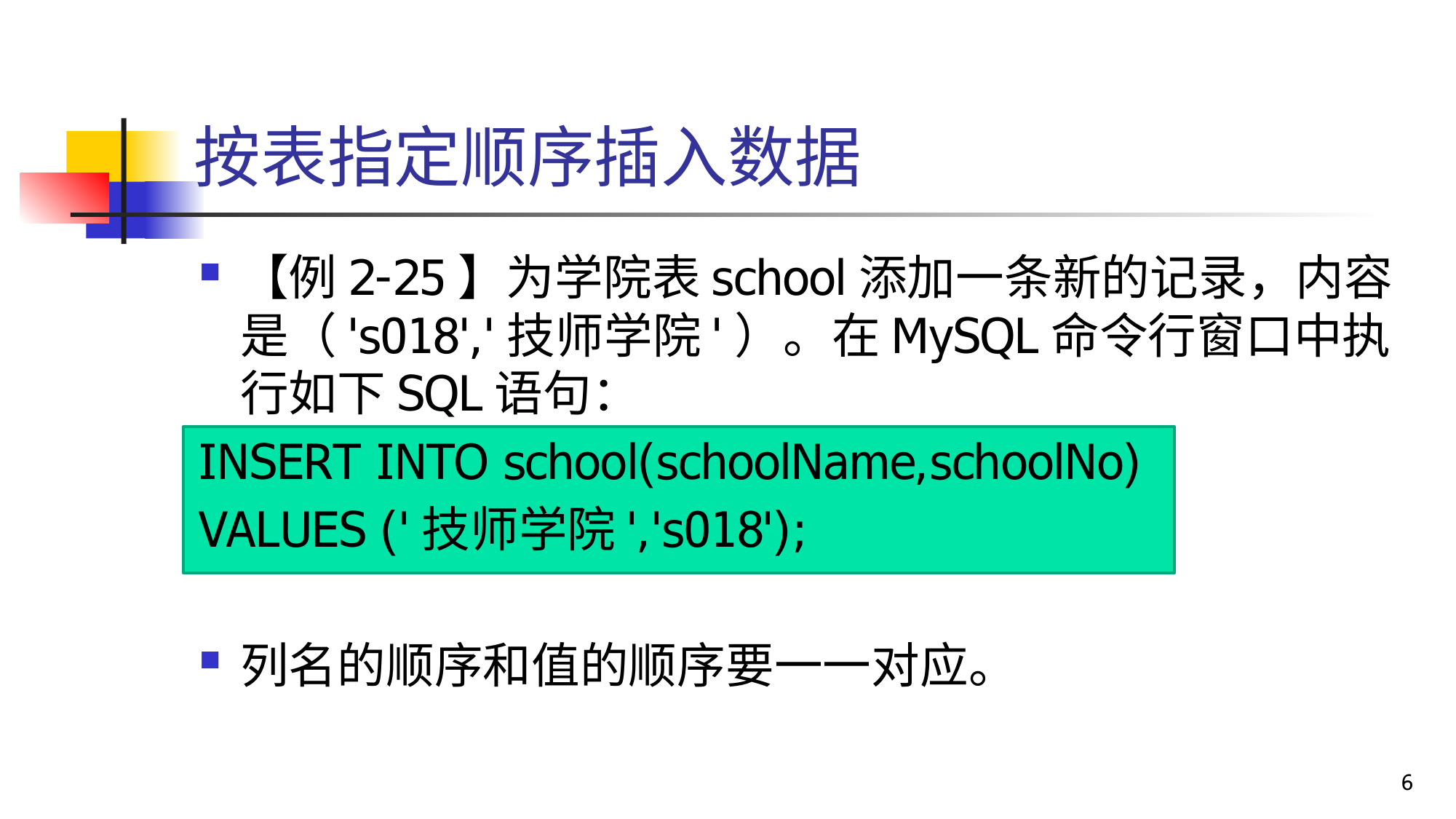

# 按表指定顺序插入数据
【例2-25】为学院表school添加一条新的记录，内容是（'s018','技师学院'）。在MySQL命令行窗口中执行如下SQL语句：
INSERT INTO school(schoolName,schoolNo)
VALUES ('技师学院','s018');

列名的顺序和值的顺序要一一对应。

6